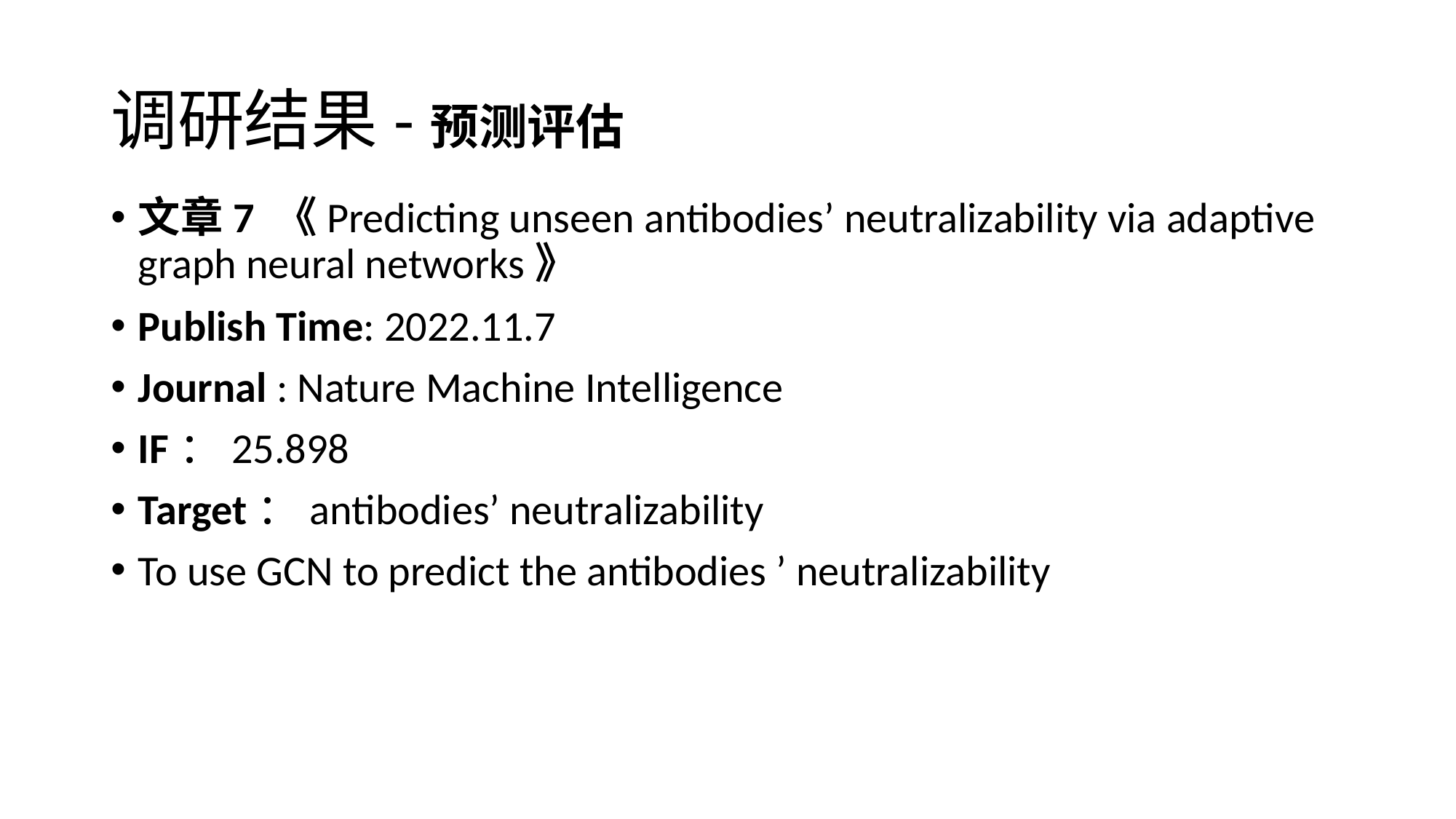

# 调研结果-预测评估
文章7 《Predicting unseen antibodies’ neutralizability via adaptive graph neural networks》
Publish Time: 2022.11.7
Journal : Nature Machine Intelligence
IF：25.898
Target：antibodies’ neutralizability
To use GCN to predict the antibodies ’ neutralizability